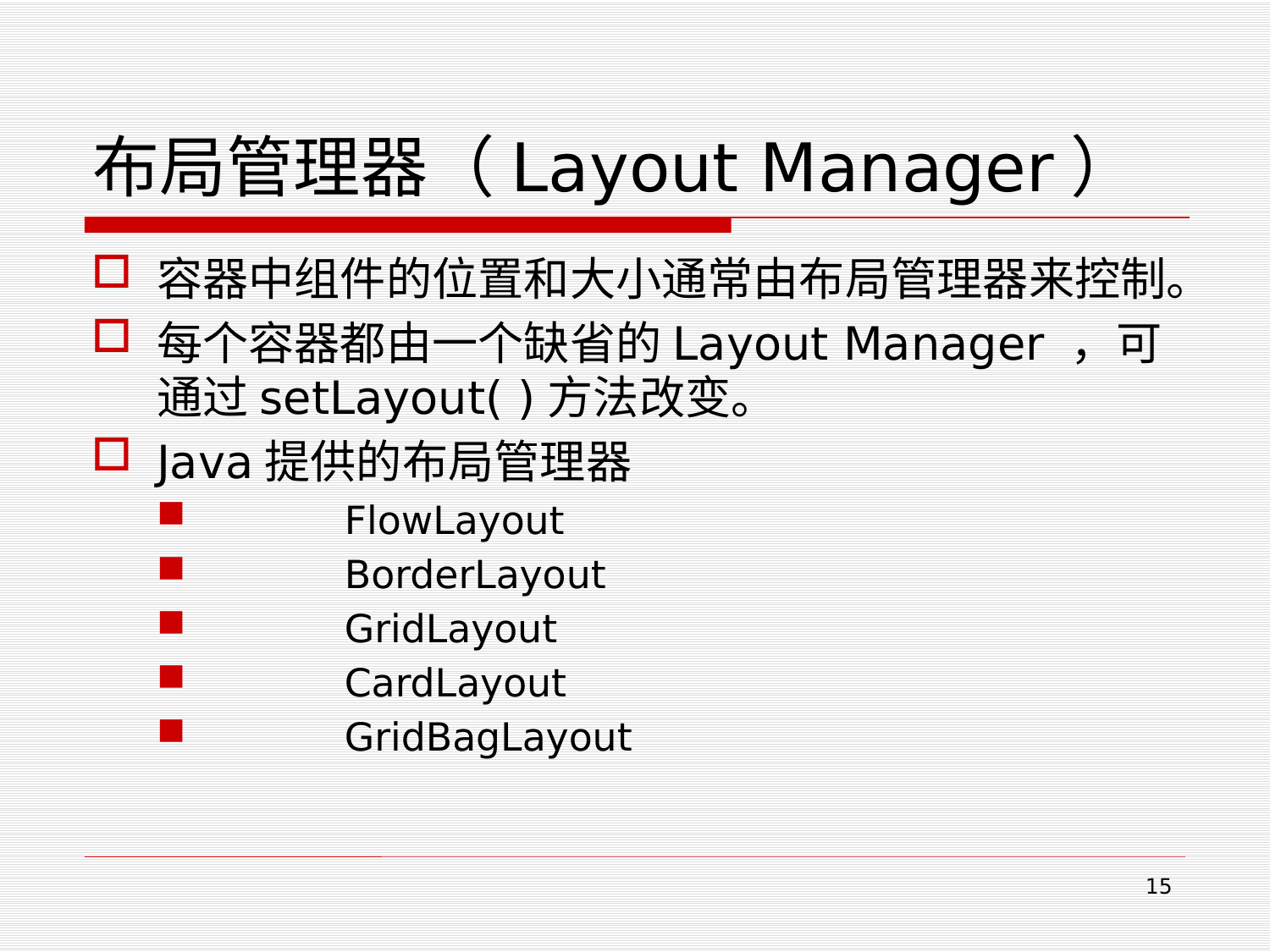

# 布局管理器（Layout Manager）
容器中组件的位置和大小通常由布局管理器来控制。
每个容器都由一个缺省的Layout Manager ，可通过setLayout( )方法改变。
Java提供的布局管理器
	FlowLayout
	BorderLayout
	GridLayout
	CardLayout
	GridBagLayout

15